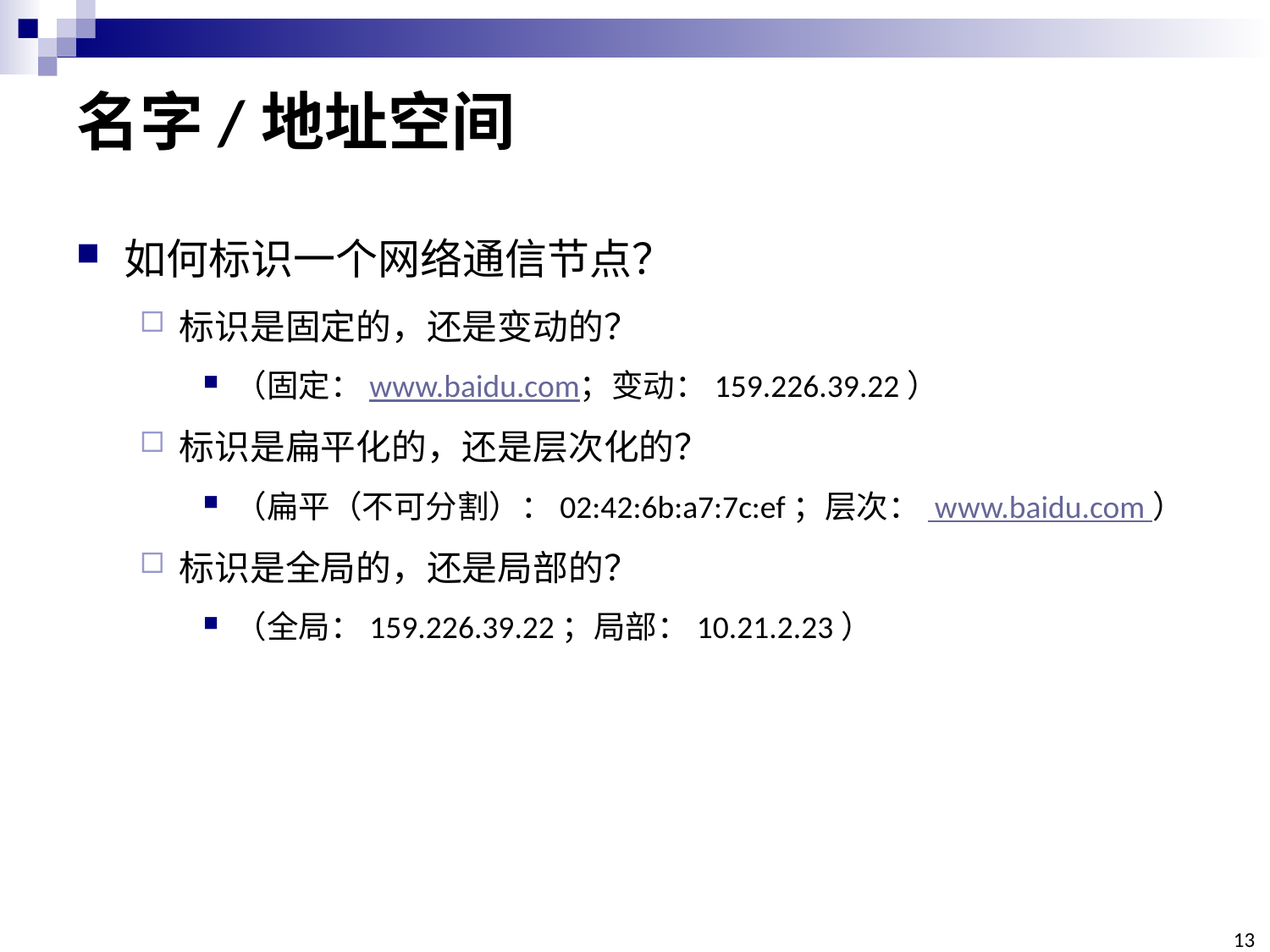

# 名字/地址空间
如何标识一个网络通信节点？
标识是固定的，还是变动的？
（固定：www.baidu.com；变动：159.226.39.22）
标识是扁平化的，还是层次化的？
（扁平（不可分割）：02:42:6b:a7:7c:ef；层次： www.baidu.com ）
标识是全局的，还是局部的？
（全局：159.226.39.22；局部：10.21.2.23）
13